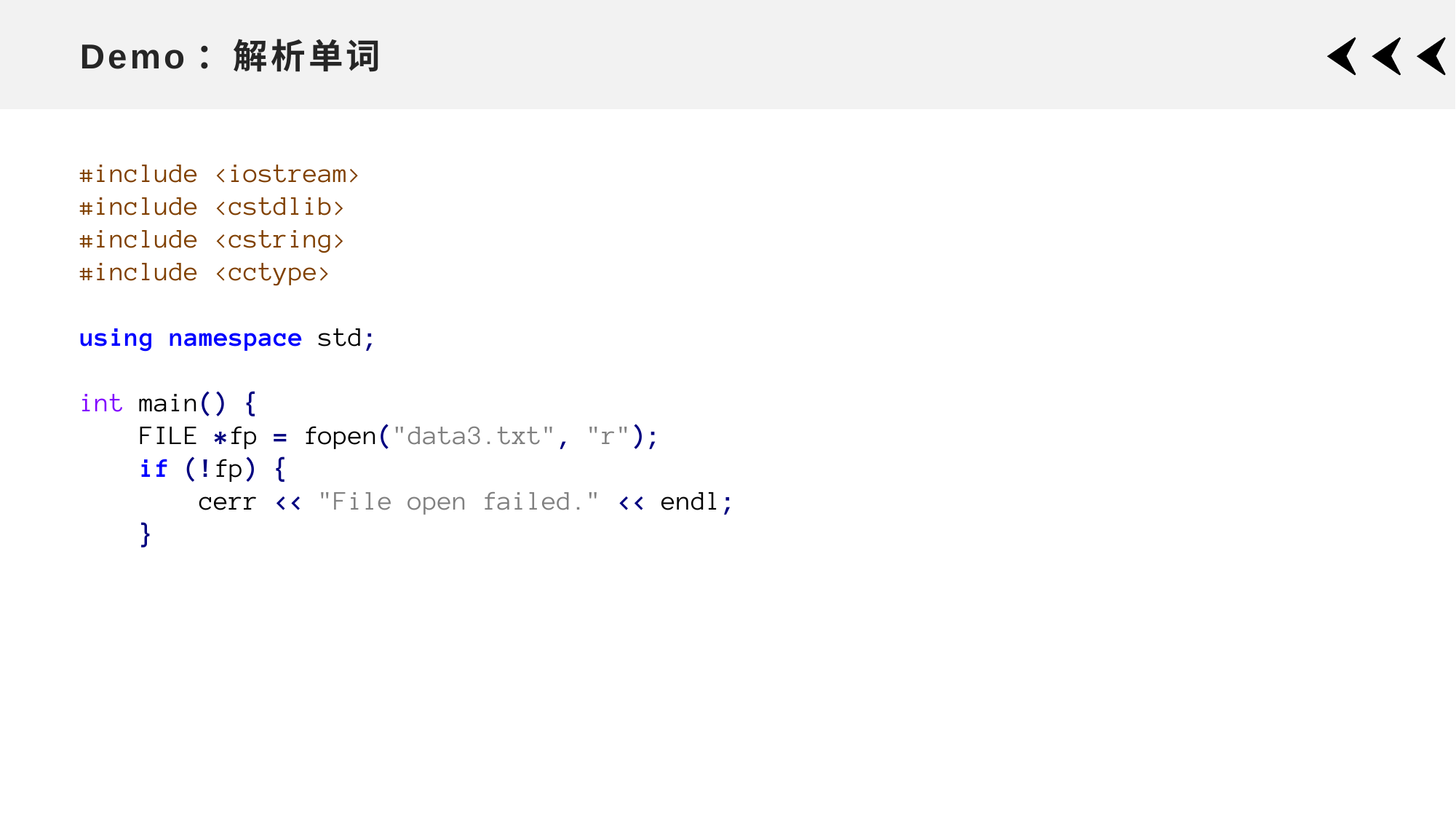

# Demo：解析单词
#include <iostream>
#include <cstdlib>
#include <cstring>
#include <cctype>

using namespace std;

int main() {
    FILE *fp = fopen("data3.txt", "r");
    if (!fp) {
        cerr << "File open failed." << endl;
    }